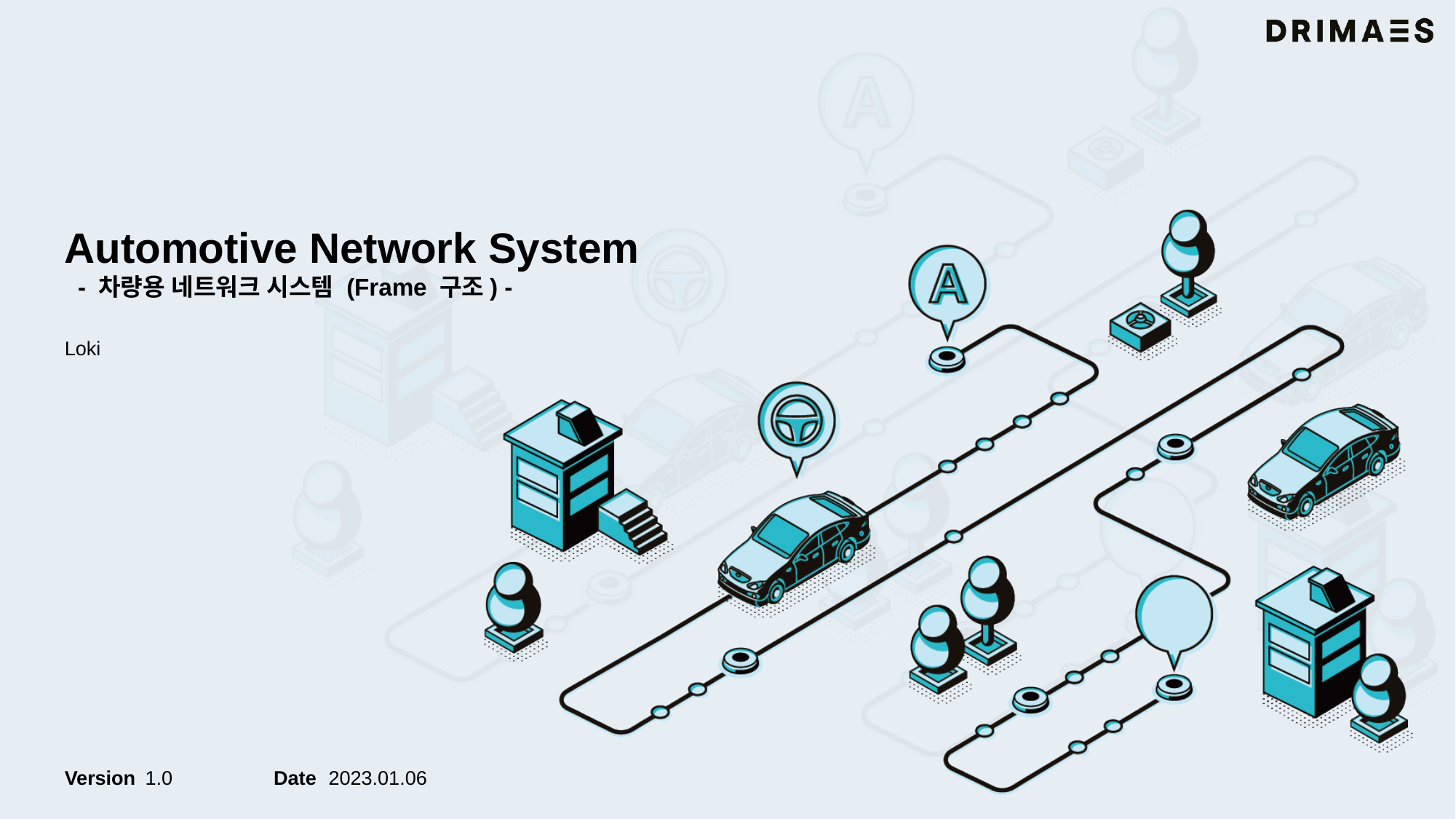

# Automotive Network System - 차량용 네트워크 시스템 (Frame 구조) -
Loki
1.0
2023.01.06